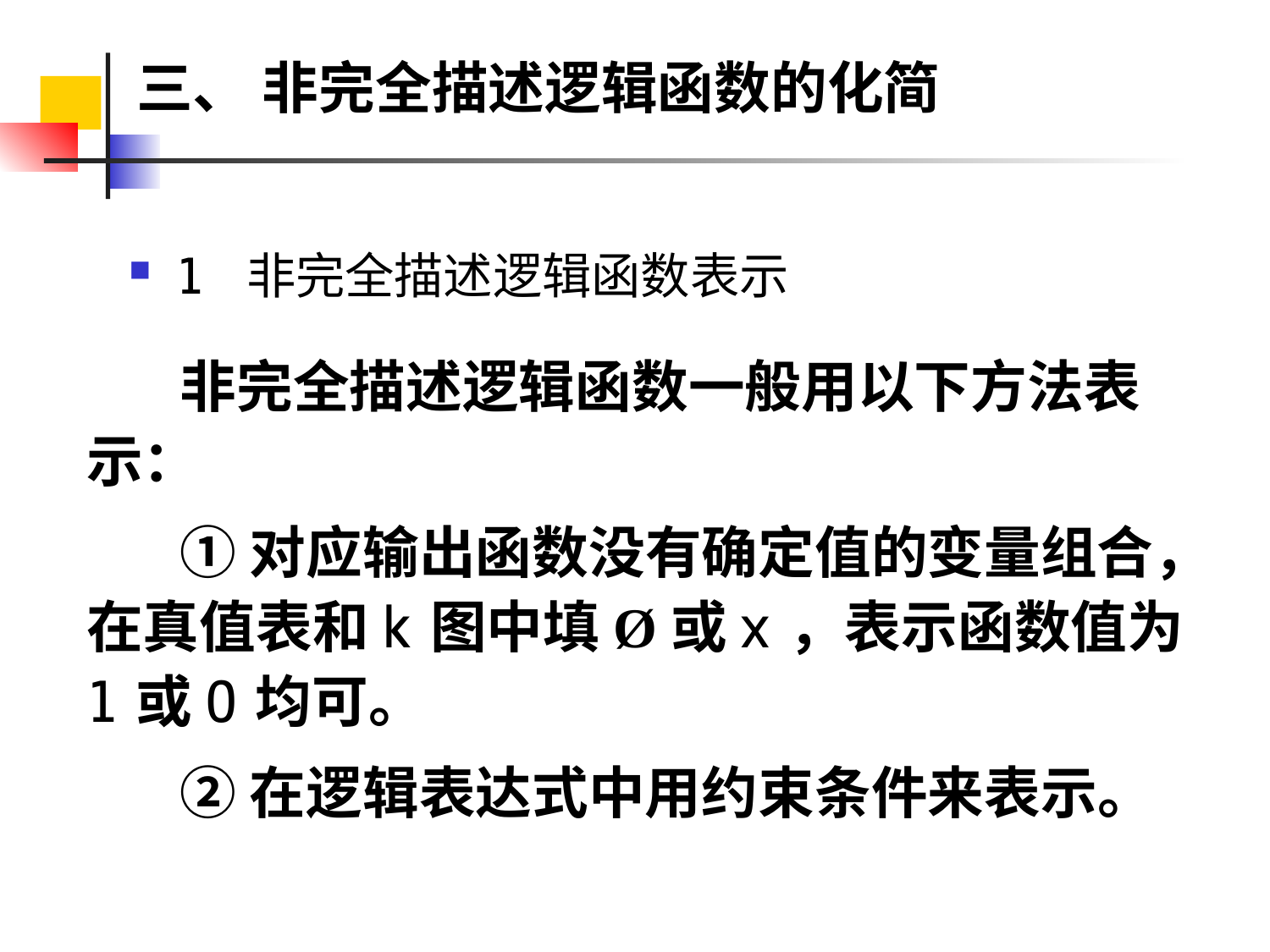

三、 非完全描述逻辑函数的化简
1  非完全描述逻辑函数表示
非完全描述逻辑函数一般用以下方法表示：
①对应输出函数没有确定值的变量组合，在真值表和k图中填Ø或x，表示函数值为1或0均可。
②在逻辑表达式中用约束条件来表示。